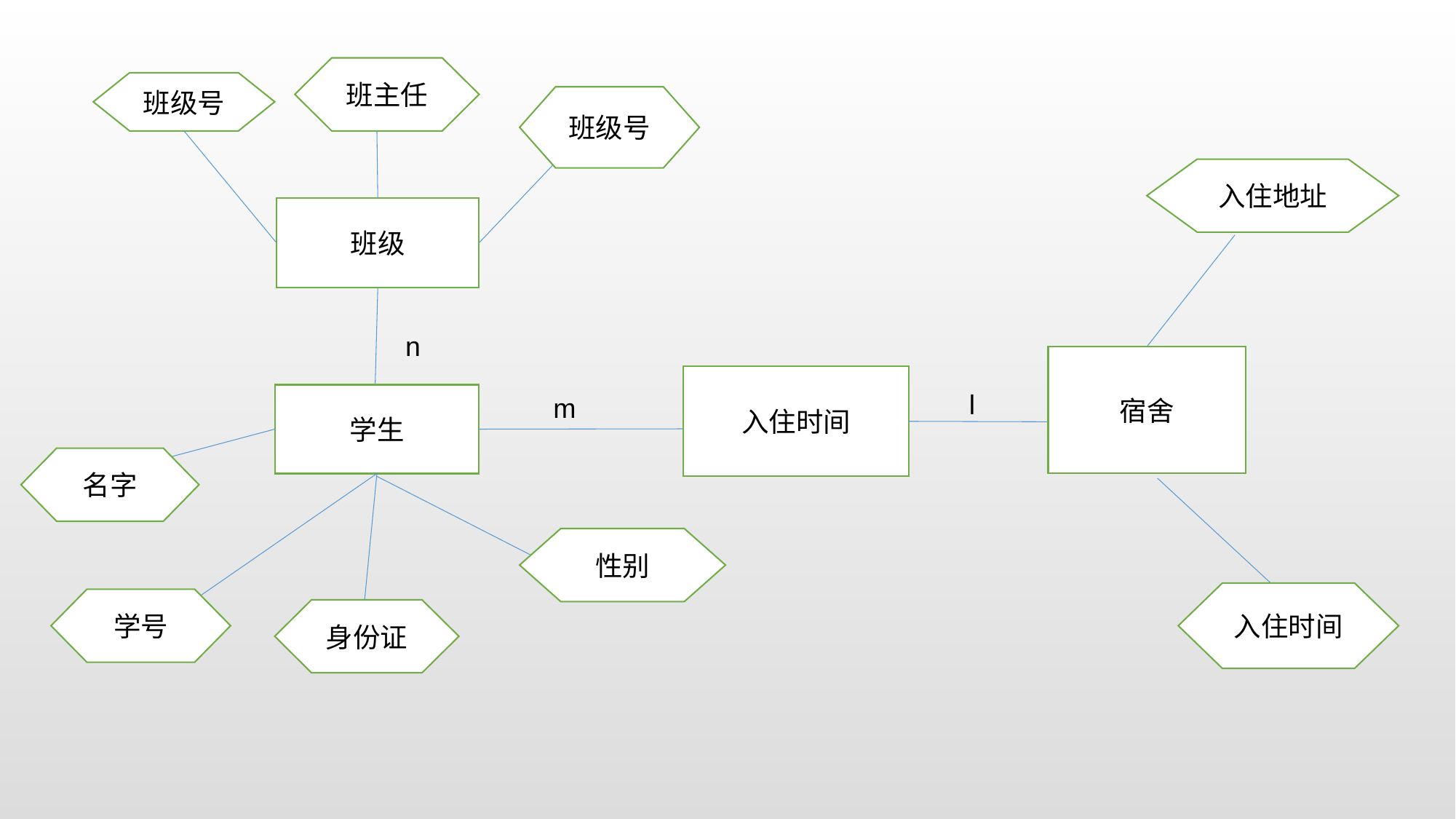

班主任
班级号
班级号
入住地址
班级
n
宿舍
入住时间
l
学生
m
名字
性别
入住时间
学号
身份证